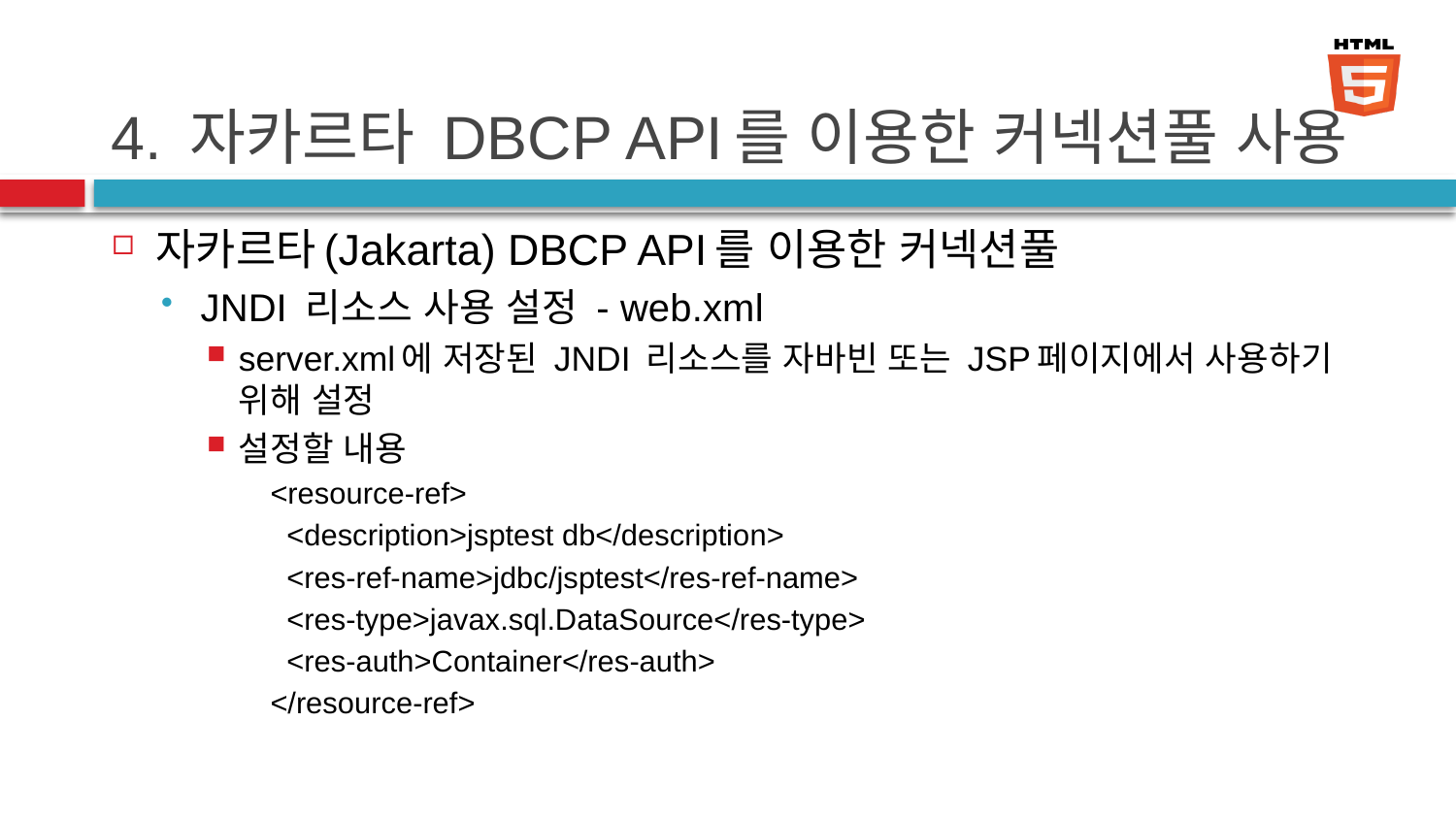

# 4. 자카르타 DBCP API를 이용한 커넥션풀 사용
자카르타(Jakarta) DBCP API를 이용한 커넥션풀
JNDI 리소스 사용 설정 - web.xml
server.xml에 저장된 JNDI 리소스를 자바빈 또는 JSP페이지에서 사용하기 위해 설정
설정할 내용
<resource-ref>
  <description>jsptest db</description>
  <res-ref-name>jdbc/jsptest</res-ref-name>
  <res-type>javax.sql.DataSource</res-type>
  <res-auth>Container</res-auth>
</resource-ref>